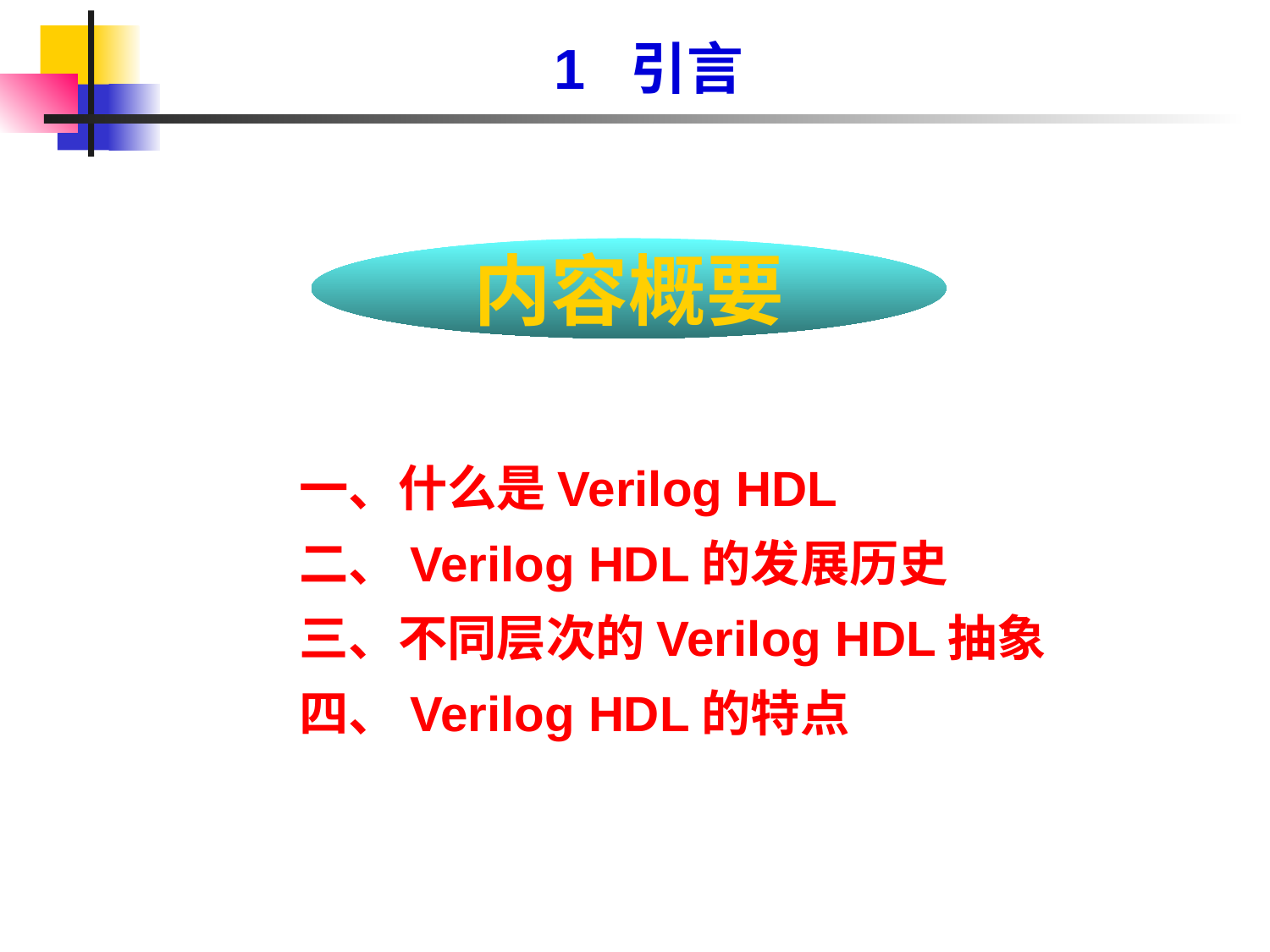

1  引言
内容概要
一、什么是Verilog HDL
二、Verilog HDL的发展历史
三、不同层次的Verilog HDL抽象
四、Verilog HDL的特点

# 4